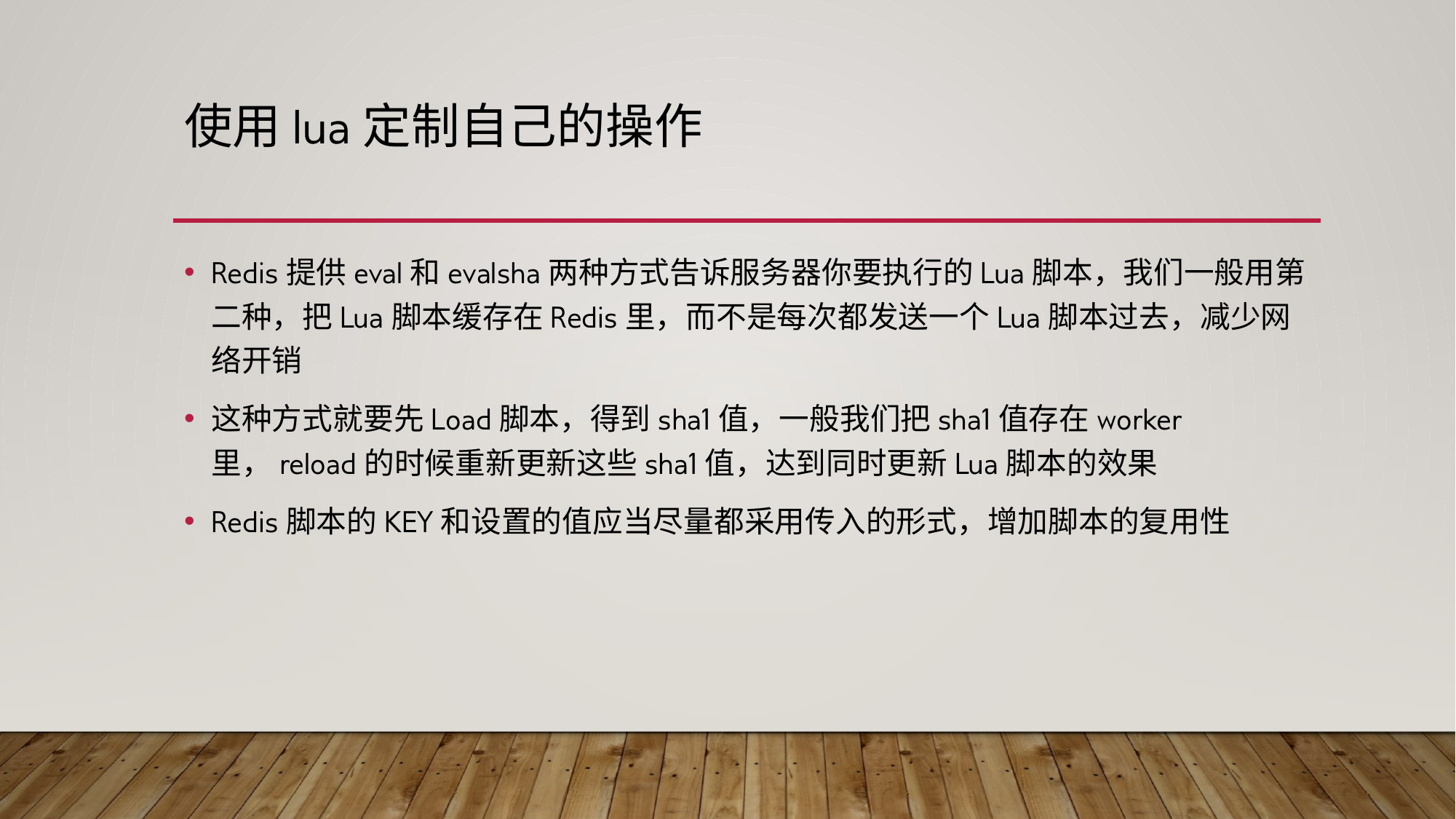

# 使用lua定制自己的操作
Redis提供eval和evalsha两种方式告诉服务器你要执行的Lua脚本，我们一般用第二种，把Lua脚本缓存在Redis里，而不是每次都发送一个Lua脚本过去，减少网络开销
这种方式就要先Load脚本，得到sha1值，一般我们把sha1值存在worker里，reload的时候重新更新这些sha1值，达到同时更新Lua脚本的效果
Redis脚本的KEY和设置的值应当尽量都采用传入的形式，增加脚本的复用性